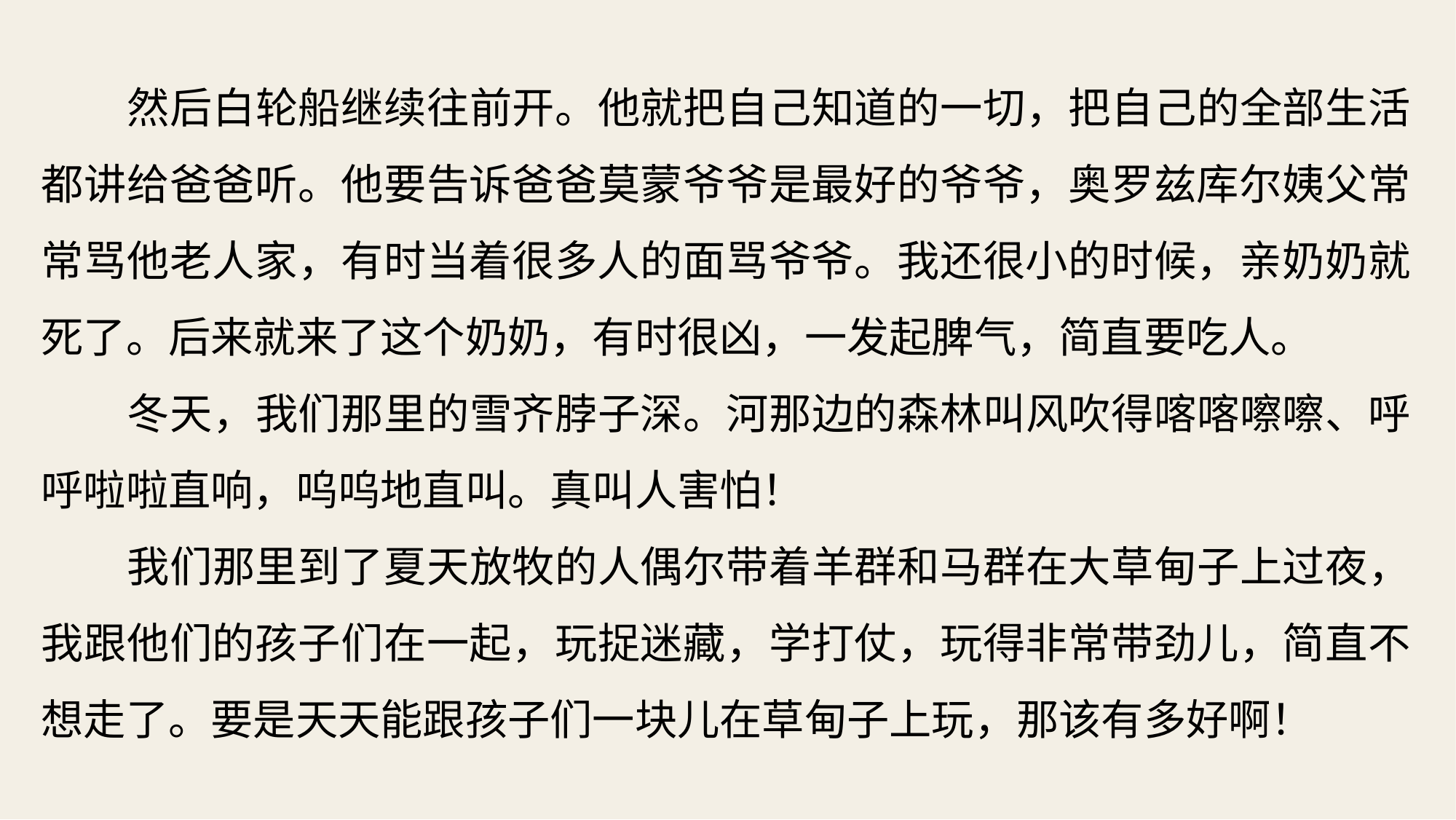

然后白轮船继续往前开。他就把自己知道的一切，把自己的全部生活都讲给爸爸听。他要告诉爸爸莫蒙爷爷是最好的爷爷，奥罗兹库尔姨父常常骂他老人家，有时当着很多人的面骂爷爷。我还很小的时候，亲奶奶就死了。后来就来了这个奶奶，有时很凶，一发起脾气，简直要吃人。
冬天，我们那里的雪齐脖子深。河那边的森林叫风吹得喀喀嚓嚓、呼呼啦啦直响，呜呜地直叫。真叫人害怕！
我们那里到了夏天放牧的人偶尔带着羊群和马群在大草甸子上过夜，我跟他们的孩子们在一起，玩捉迷藏，学打仗，玩得非常带劲儿，简直不想走了。要是天天能跟孩子们一块儿在草甸子上玩，那该有多好啊！